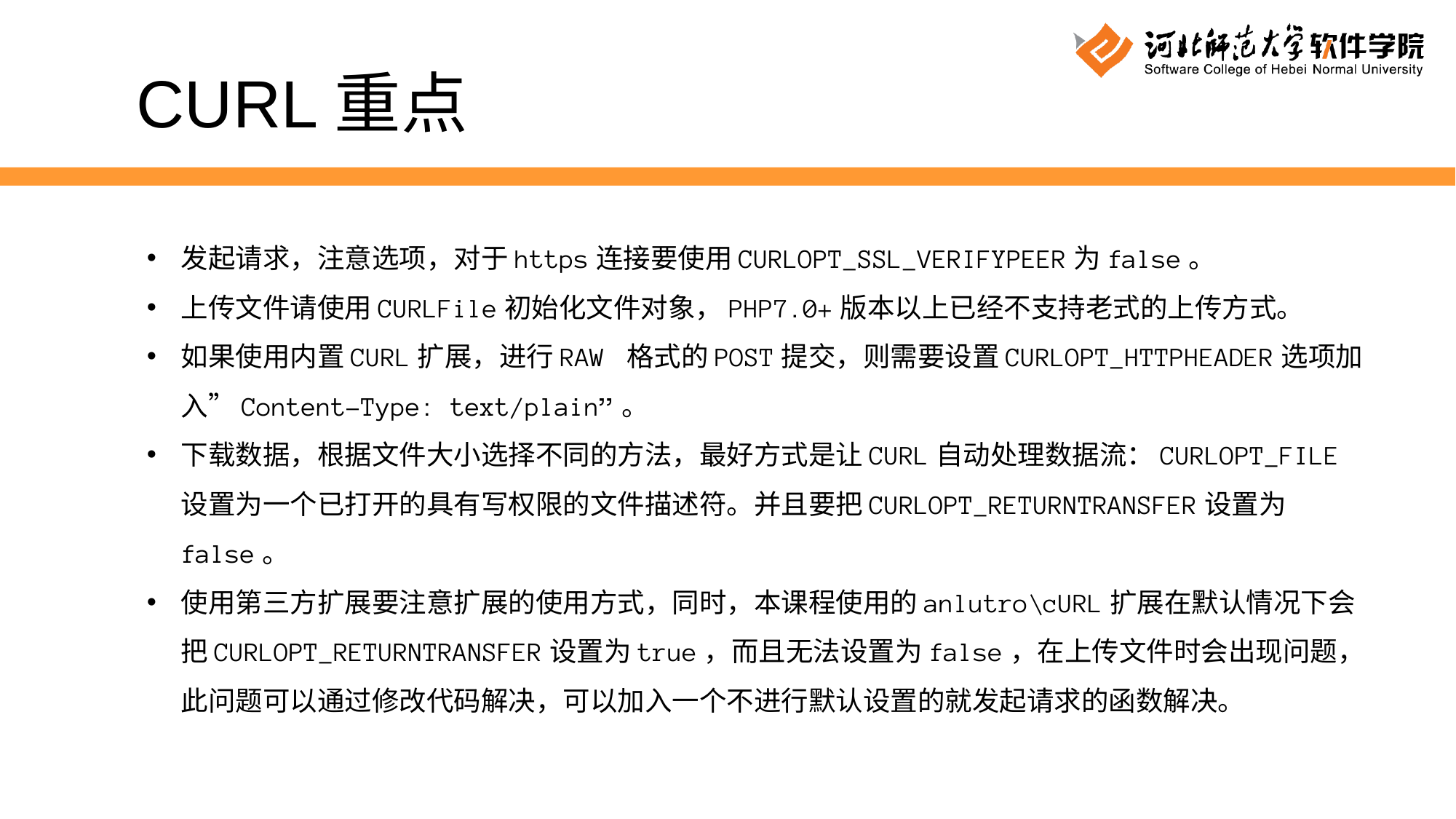

CURL重点
发起请求，注意选项，对于https连接要使用CURLOPT_SSL_VERIFYPEER为false。
上传文件请使用CURLFile初始化文件对象，PHP7.0+版本以上已经不支持老式的上传方式。
如果使用内置CURL扩展，进行RAW 格式的POST提交，则需要设置CURLOPT_HTTPHEADER选项加入”Content-Type: text/plain”。
下载数据，根据文件大小选择不同的方法，最好方式是让CURL自动处理数据流：CURLOPT_FILE设置为一个已打开的具有写权限的文件描述符。并且要把CURLOPT_RETURNTRANSFER设置为false。
使用第三方扩展要注意扩展的使用方式，同时，本课程使用的anlutro\cURL扩展在默认情况下会把CURLOPT_RETURNTRANSFER设置为true，而且无法设置为false，在上传文件时会出现问题，此问题可以通过修改代码解决，可以加入一个不进行默认设置的就发起请求的函数解决。